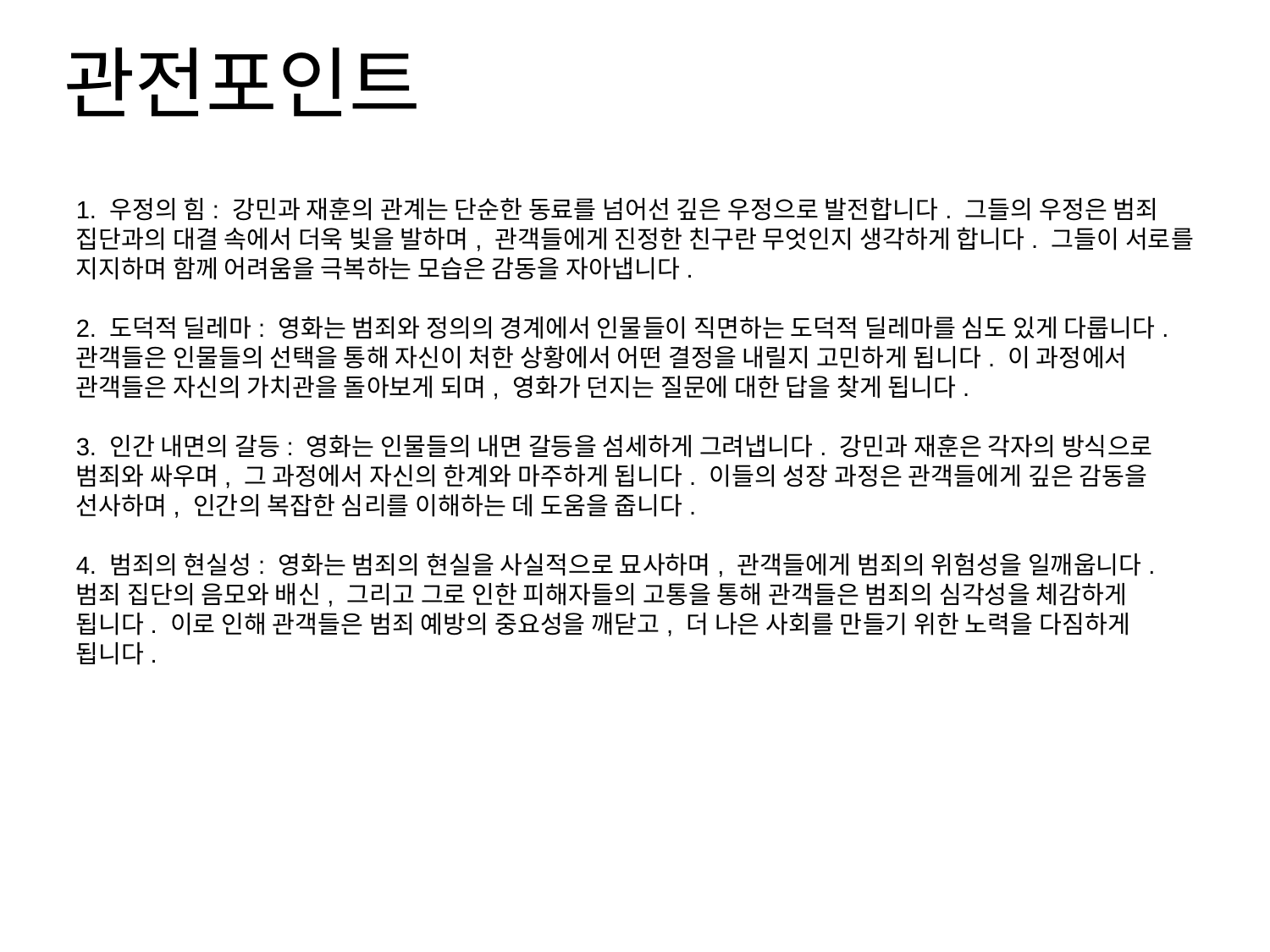

# 관전포인트

1. 우정의 힘: 강민과 재훈의 관계는 단순한 동료를 넘어선 깊은 우정으로 발전합니다. 그들의 우정은 범죄 집단과의 대결 속에서 더욱 빛을 발하며, 관객들에게 진정한 친구란 무엇인지 생각하게 합니다. 그들이 서로를 지지하며 함께 어려움을 극복하는 모습은 감동을 자아냅니다.

2. 도덕적 딜레마: 영화는 범죄와 정의의 경계에서 인물들이 직면하는 도덕적 딜레마를 심도 있게 다룹니다. 관객들은 인물들의 선택을 통해 자신이 처한 상황에서 어떤 결정을 내릴지 고민하게 됩니다. 이 과정에서 관객들은 자신의 가치관을 돌아보게 되며, 영화가 던지는 질문에 대한 답을 찾게 됩니다.

3. 인간 내면의 갈등: 영화는 인물들의 내면 갈등을 섬세하게 그려냅니다. 강민과 재훈은 각자의 방식으로 범죄와 싸우며, 그 과정에서 자신의 한계와 마주하게 됩니다. 이들의 성장 과정은 관객들에게 깊은 감동을 선사하며, 인간의 복잡한 심리를 이해하는 데 도움을 줍니다.

4. 범죄의 현실성: 영화는 범죄의 현실을 사실적으로 묘사하며, 관객들에게 범죄의 위험성을 일깨웁니다. 범죄 집단의 음모와 배신, 그리고 그로 인한 피해자들의 고통을 통해 관객들은 범죄의 심각성을 체감하게 됩니다. 이로 인해 관객들은 범죄 예방의 중요성을 깨닫고, 더 나은 사회를 만들기 위한 노력을 다짐하게 됩니다.